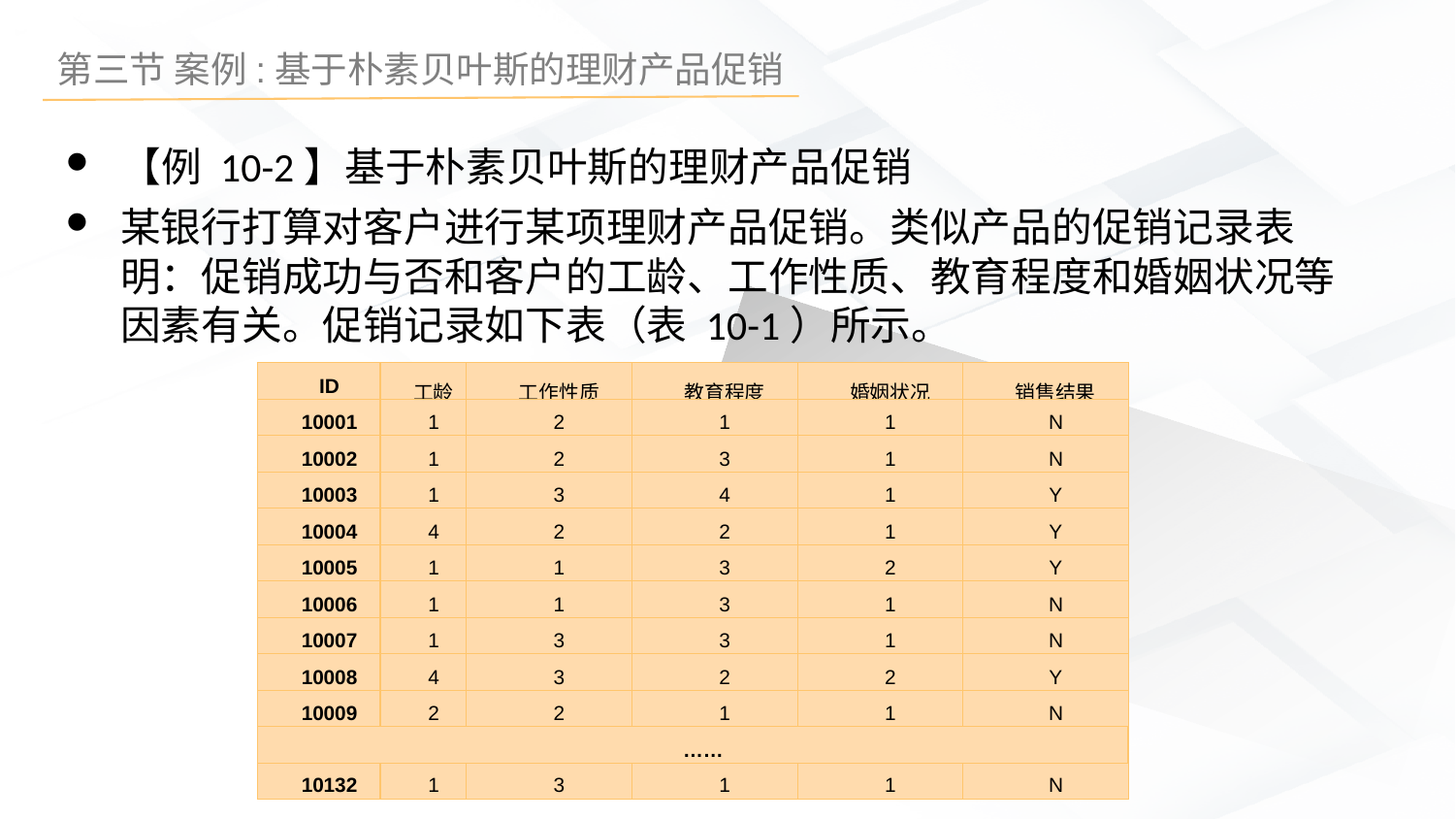

【例 10-2】基于朴素贝叶斯的理财产品促销
某银行打算对客户进行某项理财产品促销。类似产品的促销记录表明：促销成功与否和客户的工龄、工作性质、教育程度和婚姻状况等因素有关。促销记录如下表（表 10-1）所示。

| ID | 工龄 | 工作性质 | 教育程度 | 婚姻状况 | 销售结果 |
| --- | --- | --- | --- | --- | --- |
| 10001 | 1 | 2 | 1 | 1 | N |
| 10002 | 1 | 2 | 3 | 1 | N |
| 10003 | 1 | 3 | 4 | 1 | Y |
| 10004 | 4 | 2 | 2 | 1 | Y |
| 10005 | 1 | 1 | 3 | 2 | Y |
| 10006 | 1 | 1 | 3 | 1 | N |
| 10007 | 1 | 3 | 3 | 1 | N |
| 10008 | 4 | 3 | 2 | 2 | Y |
| 10009 | 2 | 2 | 1 | 1 | N |
| …… |  |  |  |  |  |
| 10132 | 1 | 3 | 1 | 1 | N |